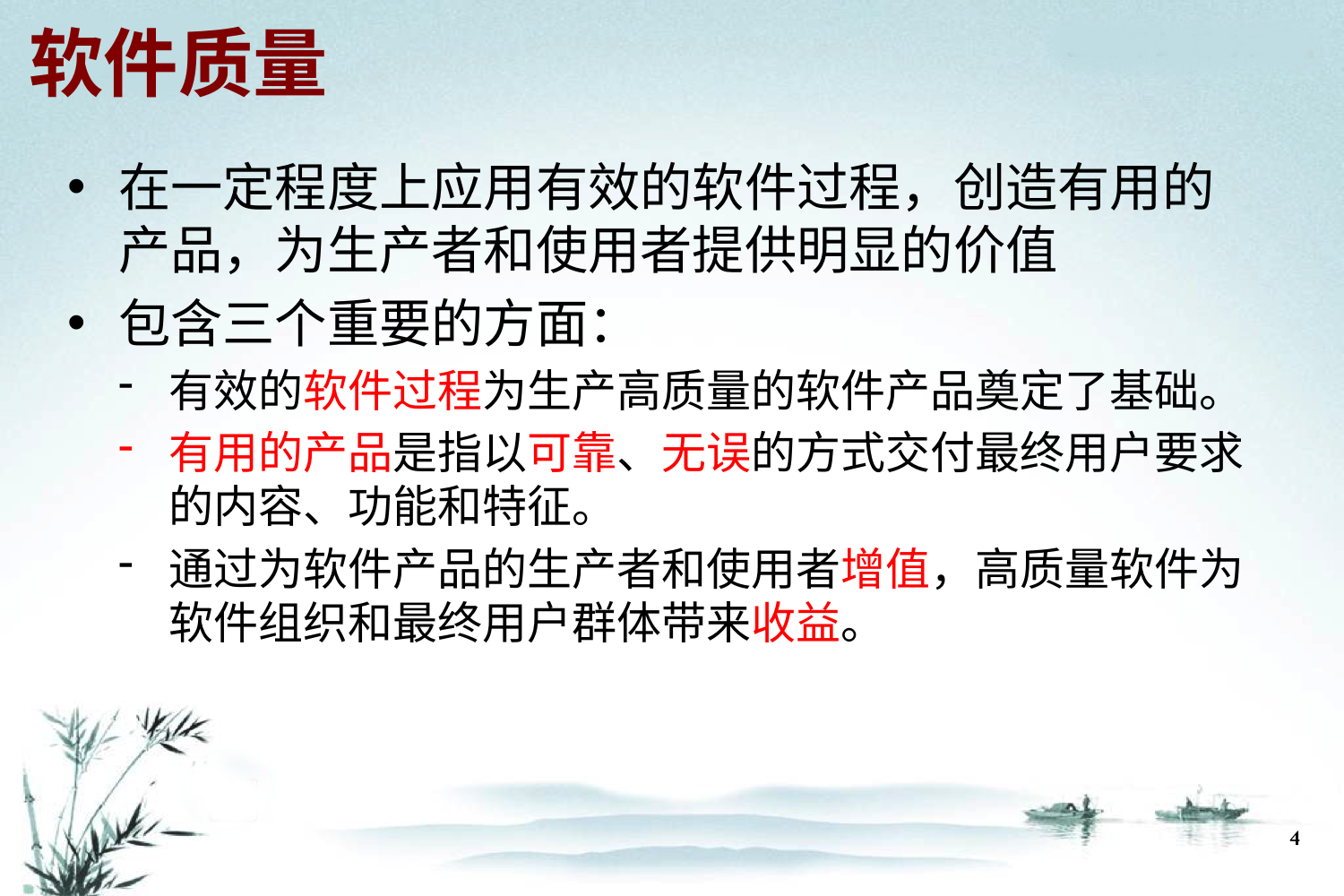

# 软件质量
在一定程度上应用有效的软件过程，创造有用的产品，为生产者和使用者提供明显的价值
包含三个重要的方面：
有效的软件过程为生产高质量的软件产品奠定了基础。
有用的产品是指以可靠、无误的方式交付最终用户要求的内容、功能和特征。
通过为软件产品的生产者和使用者增值，高质量软件为软件组织和最终用户群体带来收益。
4